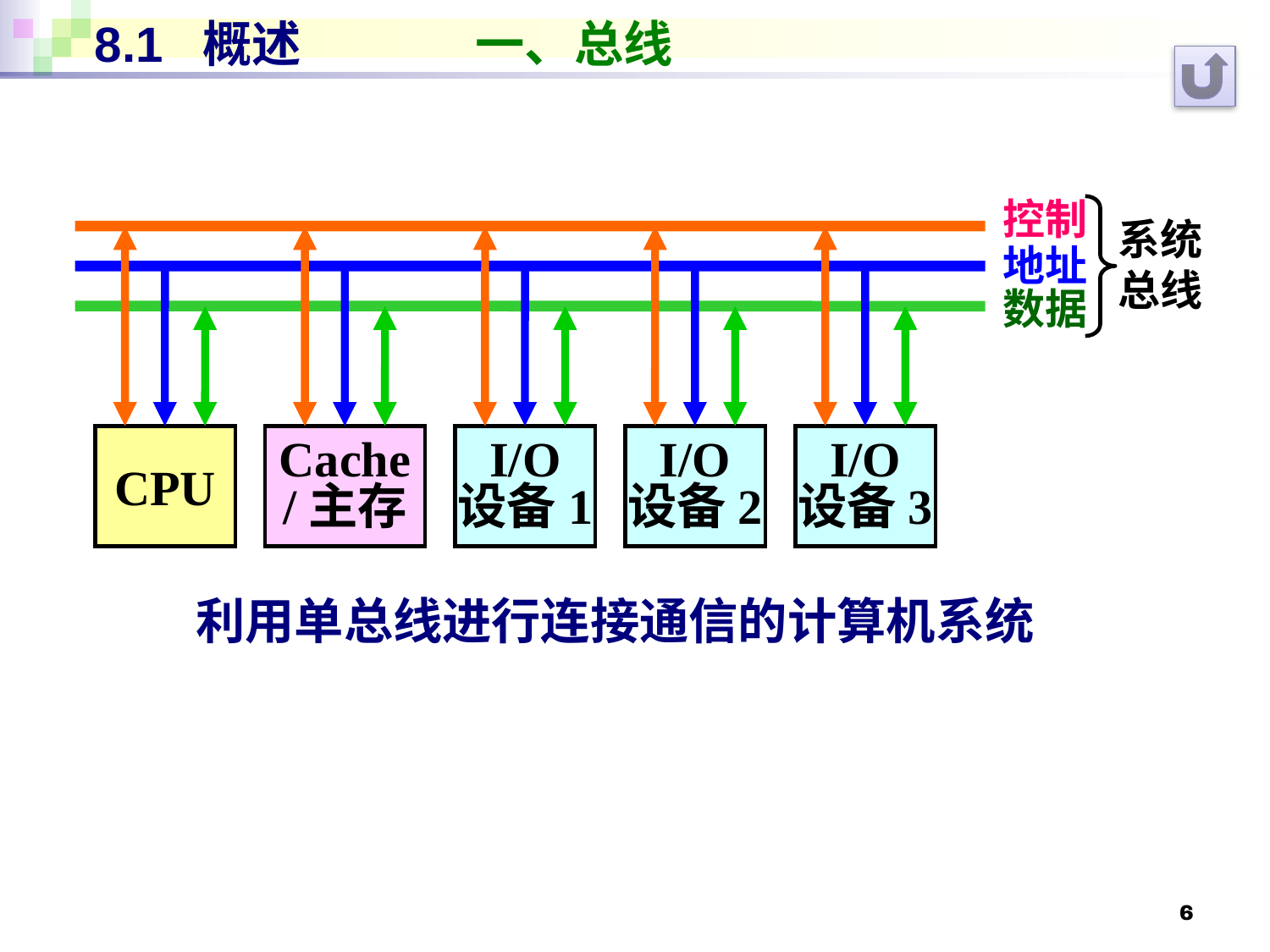

# 8.1  概述		一、总线

控制

系统总线

地址

数据

CPU
Cache
/主存
I/O
设备1
I/O
设备2
I/O
设备3
利用单总线进行连接通信的计算机系统

6